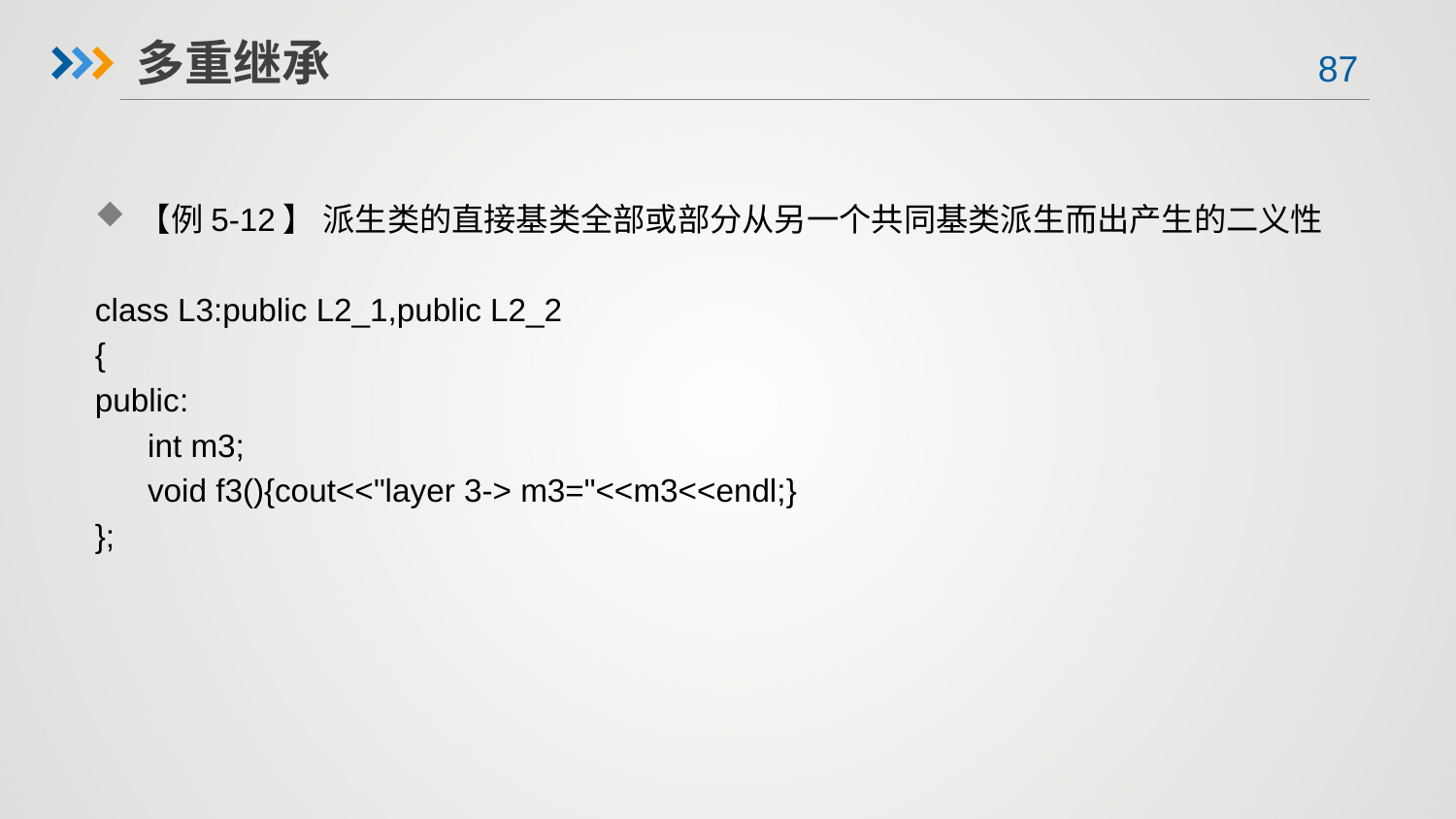

多重继承
【例5-12】 派生类的直接基类全部或部分从另一个共同基类派生而出产生的二义性

class L3:public L2_1,public L2_2
{
public:
 	 int m3;
 	 void f3(){cout<<"layer 3-> m3="<<m3<<endl;}
};